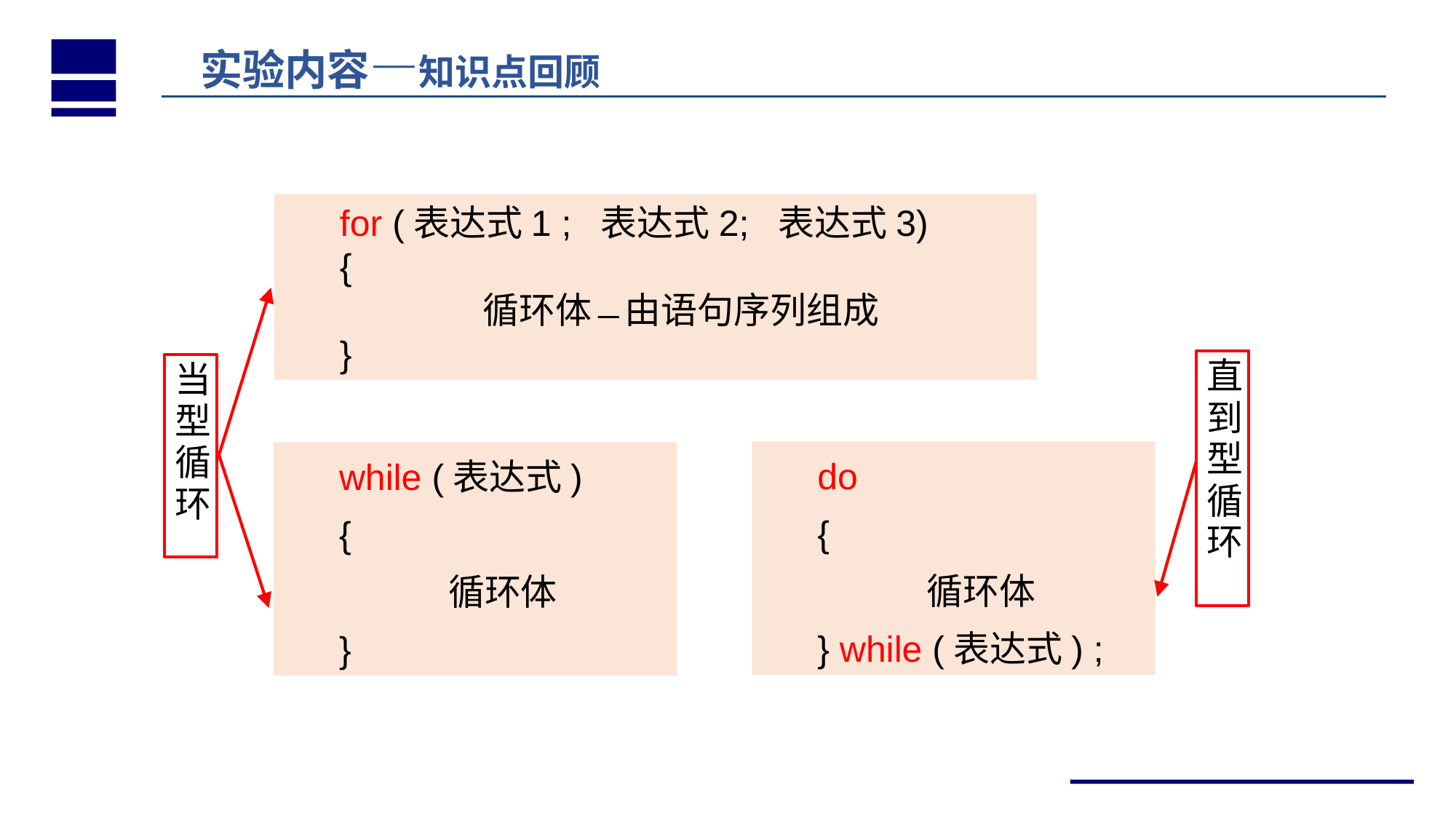

实验内容—知识点回顾
for (表达式1 ;  表达式2;  表达式3)
{
		循环体  ̶  由语句序列组成
}

当型循环

直到型循环

do
{
	循环体
} while (表达式) ;
while (表达式)
{
	循环体
}